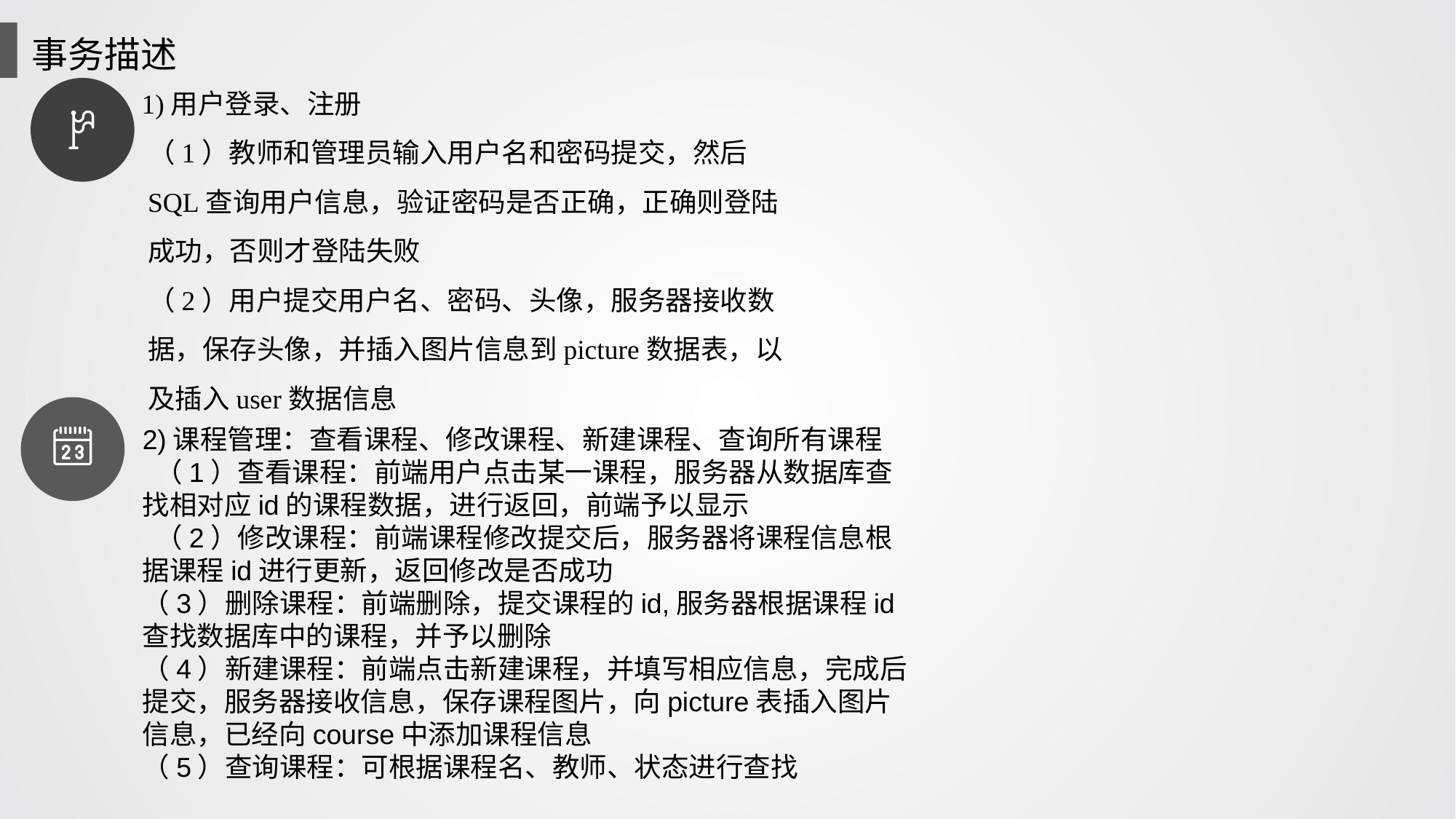

事务描述
       1)用户登录、注册
（1）教师和管理员输入用户名和密码提交，然后SQL查询用户信息，验证密码是否正确，正确则登陆成功，否则才登陆失败
（2）用户提交用户名、密码、头像，服务器接收数据，保存头像，并插入图片信息到picture数据表，以及插入user数据信息

2)课程管理：查看课程、修改课程、新建课程、查询所有课程
 （1）查看课程：前端用户点击某一课程，服务器从数据库查找相对应id的课程数据，进行返回，前端予以显示
 （2）修改课程：前端课程修改提交后，服务器将课程信息根据课程id进行更新，返回修改是否成功
（3）删除课程：前端删除，提交课程的id,服务器根据课程id查找数据库中的课程，并予以删除
（4）新建课程：前端点击新建课程，并填写相应信息，完成后提交，服务器接收信息，保存课程图片，向picture表插入图片信息，已经向course中添加课程信息
（5）查询课程：可根据课程名、教师、状态进行查找